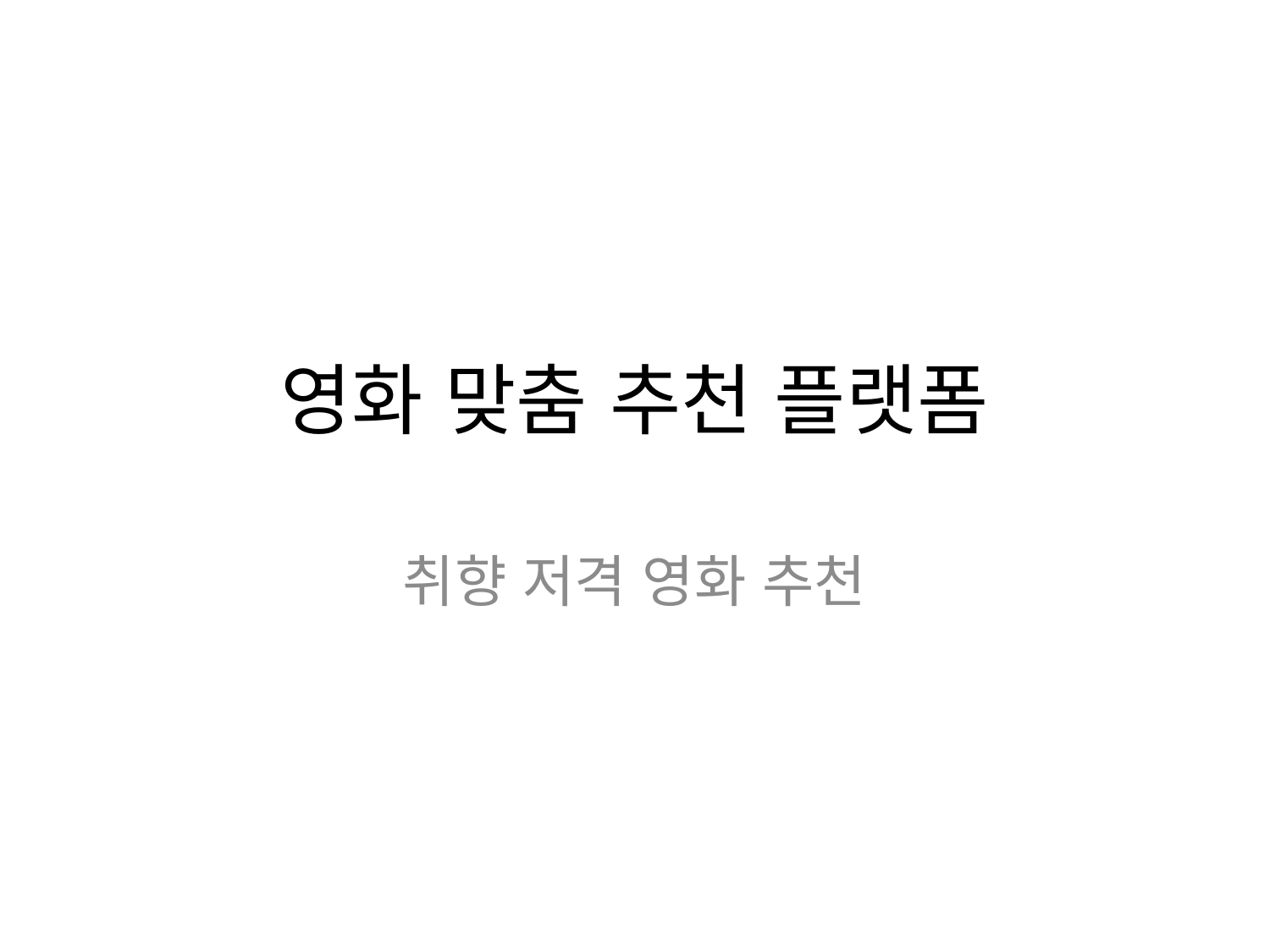

# 영화 맞춤 추천 플랫폼
취향 저격 영화 추천